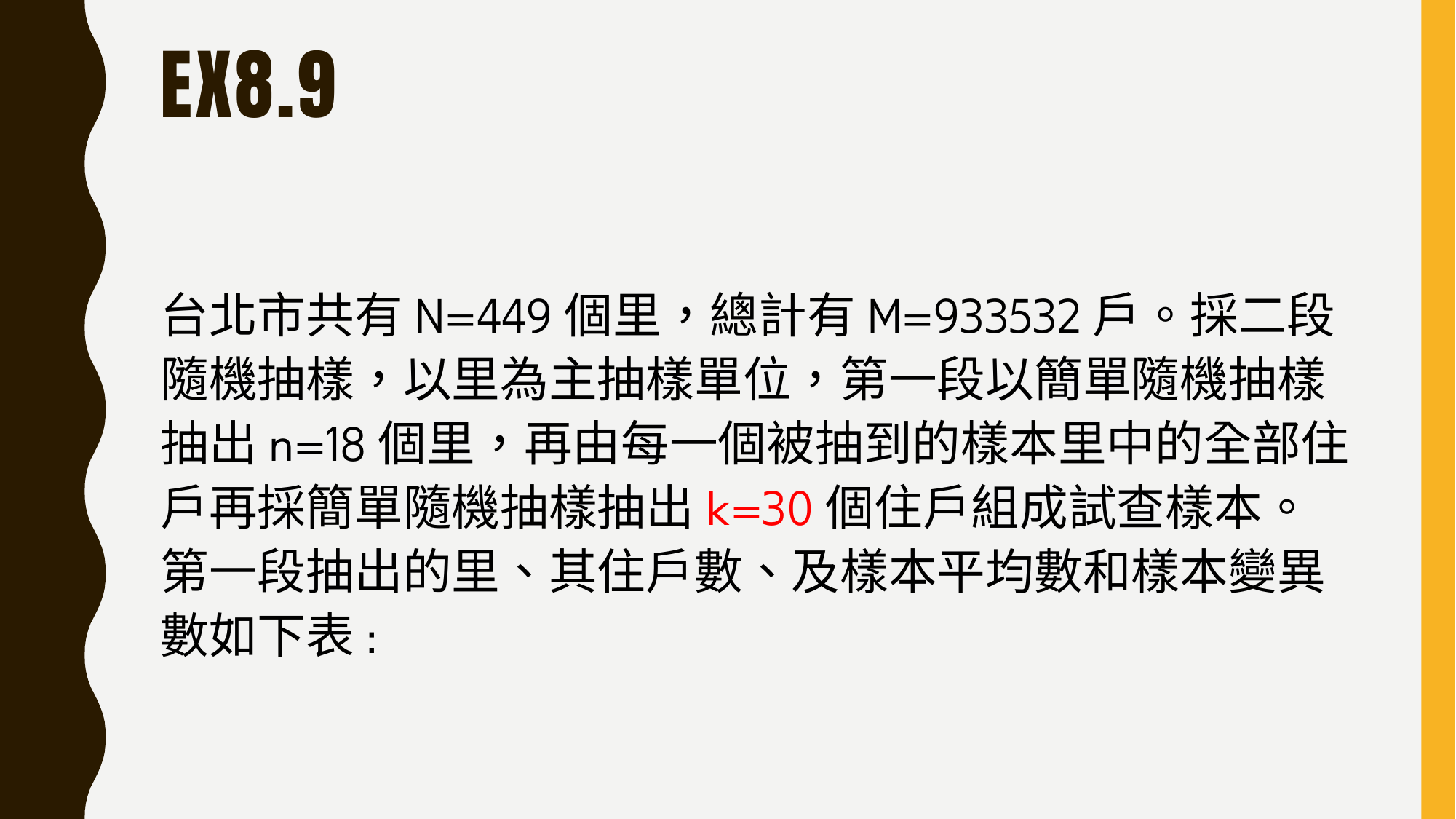

# Ex8.9
台北市共有N=449個里，總計有M=933532戶。採二段隨機抽樣，以里為主抽樣單位，第一段以簡單隨機抽樣抽出n=18個里，再由每一個被抽到的樣本里中的全部住戶再採簡單隨機抽樣抽出k=30個住戶組成試查樣本。第一段抽出的里、其住戶數、及樣本平均數和樣本變異數如下表: